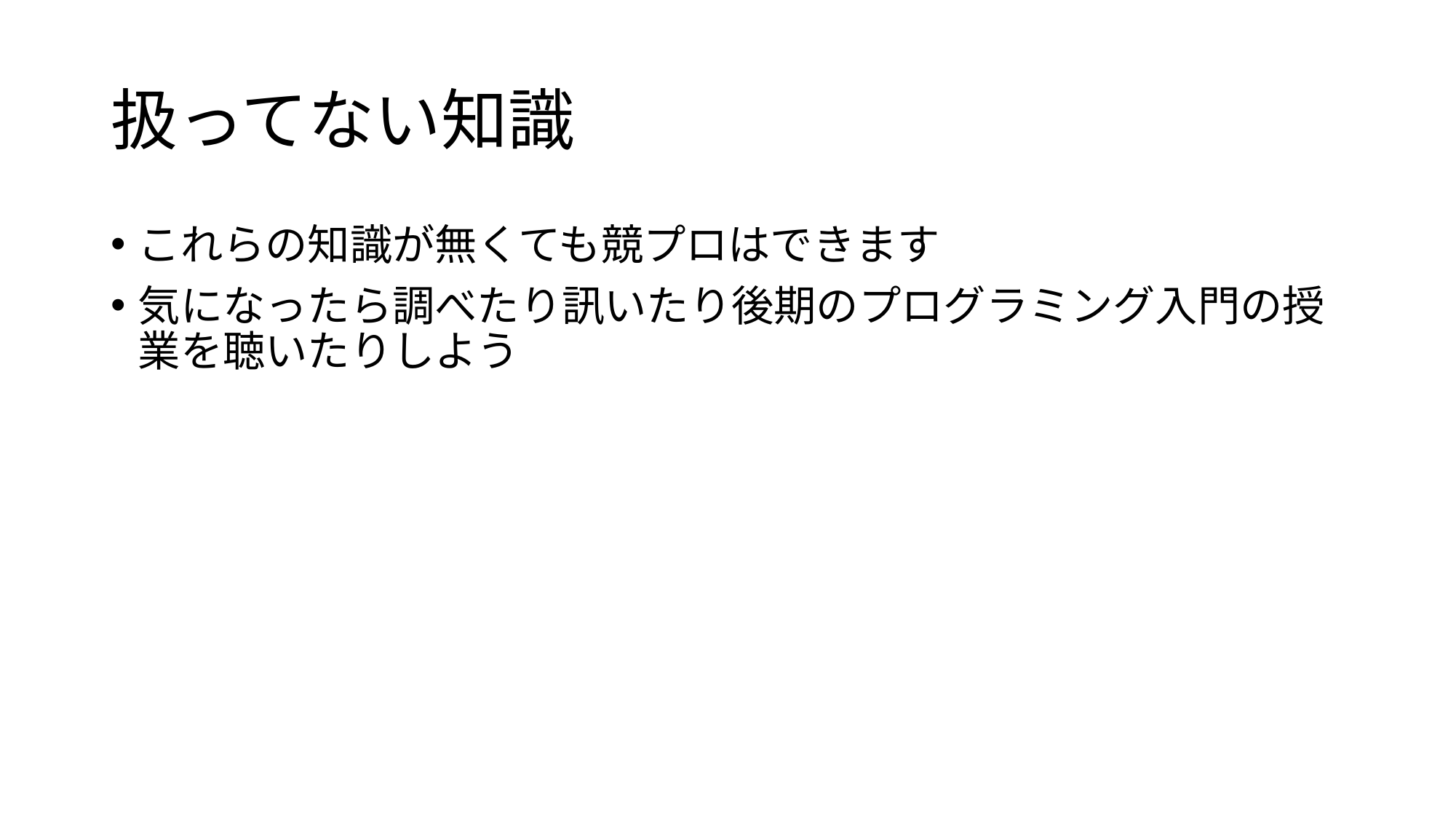

# 扱ってない知識
これらの知識が無くても競プロはできます
気になったら調べたり訊いたり後期のプログラミング入門の授業を聴いたりしよう